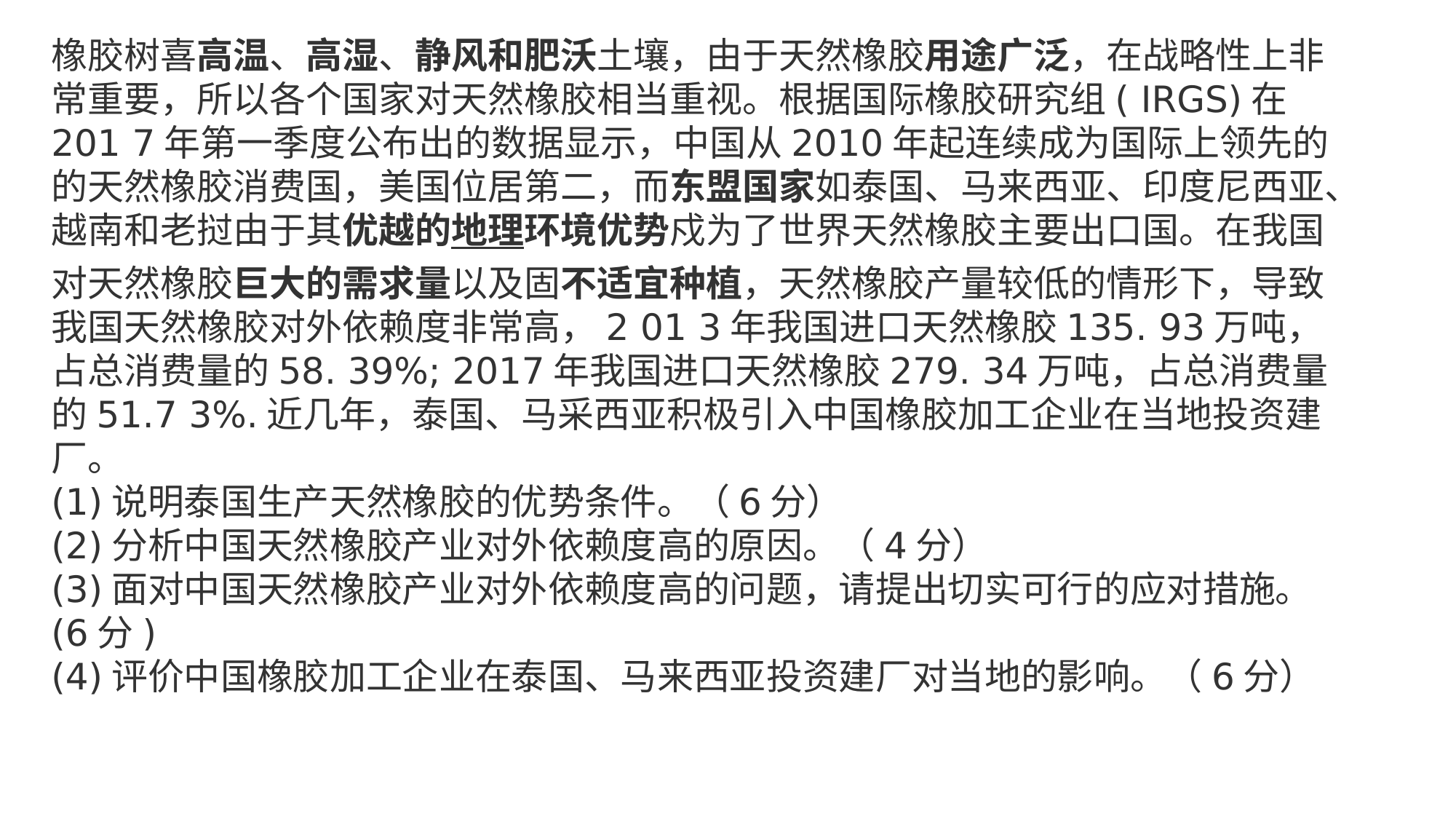

橡胶树喜高温、高湿、静风和肥沃土壤，由于天然橡胶用途广泛，在战略性上非常重要，所以各个国家对天然橡胶相当重视。根据国际橡胶研究组( IRGS)在201 7年第一季度公布出的数据显示，中国从2010年起连续成为国际上领先的的天然橡胶消费国，美国位居第二，而东盟国家如泰国、马来西亚、印度尼西亚、越南和老挝由于其优越的地理环境优势戍为了世界天然橡胶主要出口国。在我国对天然橡胶巨大的需求量以及固不适宜种植，天然橡胶产量较低的情形下，导致我国天然橡胶对外依赖度非常高，2 01 3年我国进口天然橡胶135. 93万吨，占总消费量的58. 39%; 2017年我国进口天然橡胶279. 34万吨，占总消费量的51.7 3%.近几年，泰国、马采西亚积极引入中国橡胶加工企业在当地投资建厂。
(1)说明泰国生产天然橡胶的优势条件。（6分）
(2)分析中国天然橡胶产业对外依赖度高的原因。（4分）
(3)面对中国天然橡胶产业对外依赖度高的问题，请提出切实可行的应对措施。(6分)
(4)评价中国橡胶加工企业在泰国、马来西亚投资建厂对当地的影响。（6分）